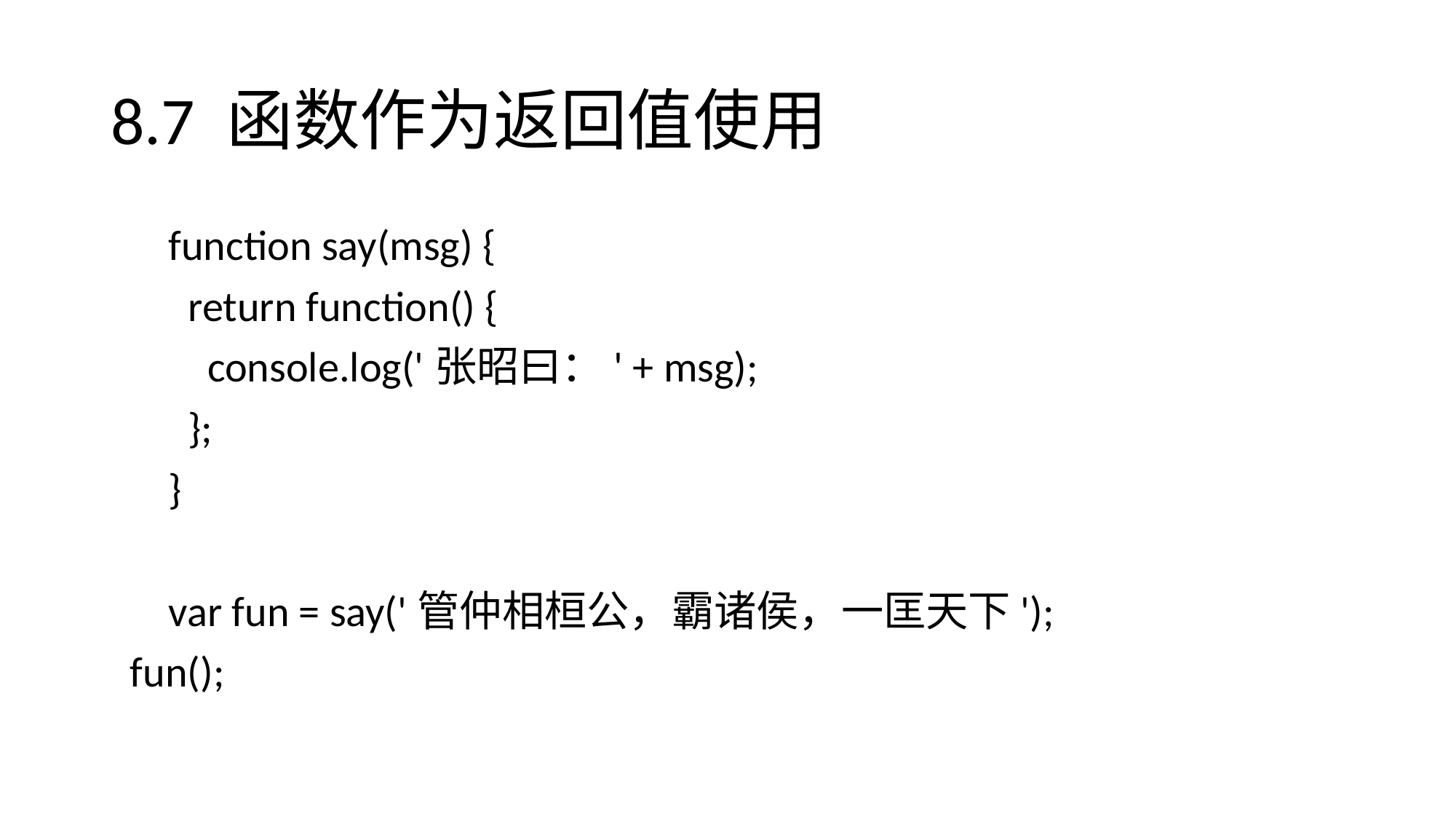

# 8.7 函数作为返回值使用
      function say(msg) {
        return function() {
          console.log('张昭曰：' + msg);
        };
      }

      var fun = say('管仲相桓公，霸诸侯，一匡天下');
  fun();